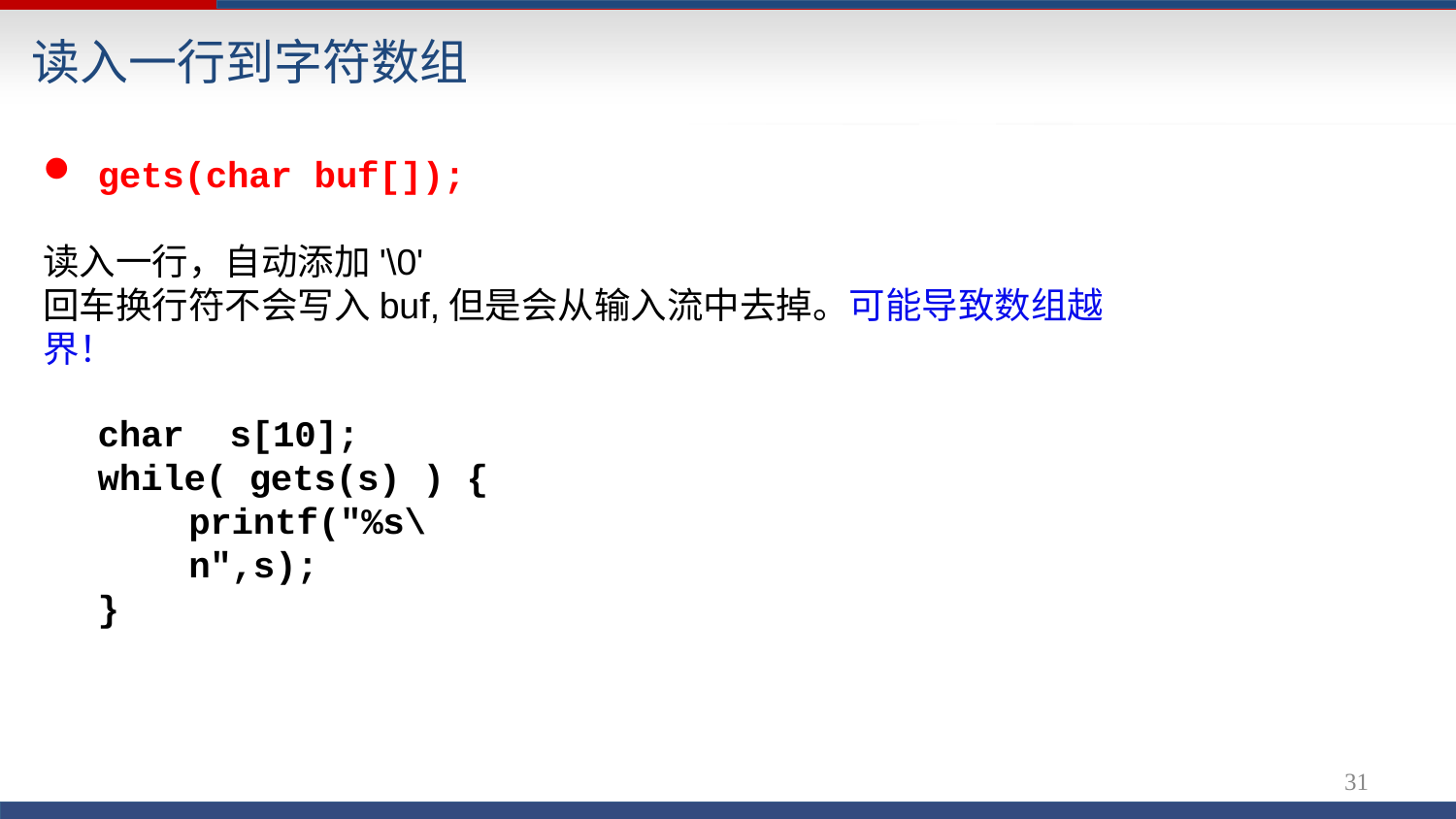

# 读入一行到字符数组
gets(char buf[]);

读入一行，自动添加'\0'
回车换行符不会写入buf,但是会从输入流中去掉。可能导致数组越界！
char s[10];  while( gets(s) ) {
printf("%s\n",s);
}
31